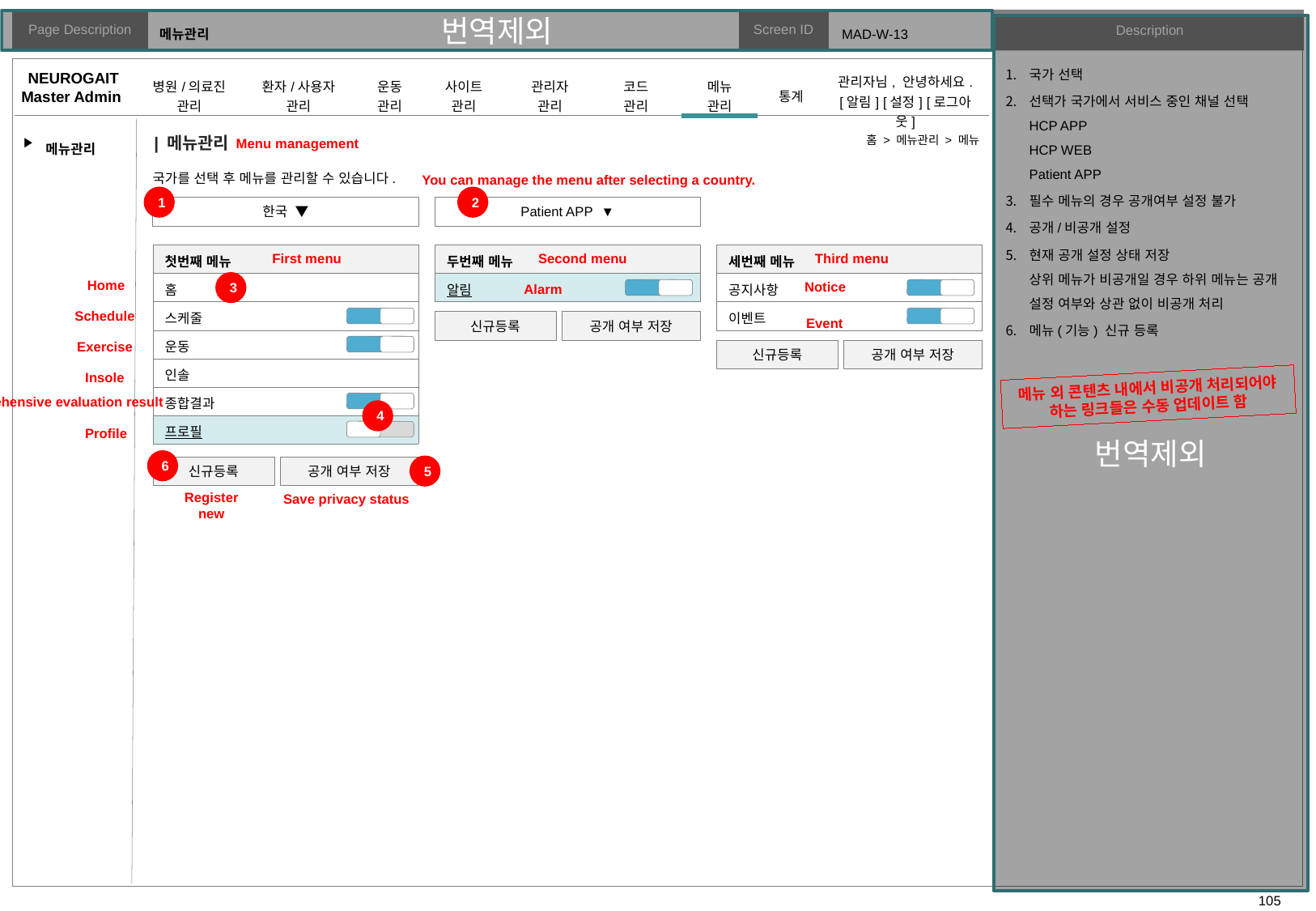

# 메뉴관리
MAD-W-13
국가 선택
선택가 국가에서 서비스 중인 채널 선택
HCP APP
HCP WEB
Patient APP
필수 메뉴의 경우 공개여부 설정 불가
공개/비공개 설정
현재 공개 설정 상태 저장
상위 메뉴가 비공개일 경우 하위 메뉴는 공개 설정 여부와 상관 없이 비공개 처리
메뉴(기능) 신규 등록
| 메뉴관리
홈 > 메뉴관리 > 메뉴
▶
Menu management
국가를 선택 후 메뉴를 관리할 수 있습니다.
You can manage the menu after selecting a country.
1
2
한국  ▼
Patient APP  ▼
| 첫번째 메뉴 |  |
| --- | --- |
| 홈 |  |
| 스케줄 |  |
| 운동 |  |
| 인솔 |  |
| 종합결과 |  |
| 프로필 |  |
| 두번째 메뉴 |  |
| --- | --- |
| 알림 |  |
| 세번째 메뉴 |  |
| --- | --- |
| 공지사항 |  |
| 이벤트 |  |
First menu
Second menu
Third menu
3
Home
Notice

Alarm
Schedule

신규등록
공개 여부 저장
Event

Exercise
신규등록
공개 여부 저장
Insole
메뉴 외 콘텐츠 내에서 비공개 처리되어야 하는 링크들은 수동 업데이트 함

Comprehensive evaluation result
4

Profile
6
5
신규등록
공개 여부 저장
Register new
Save privacy status